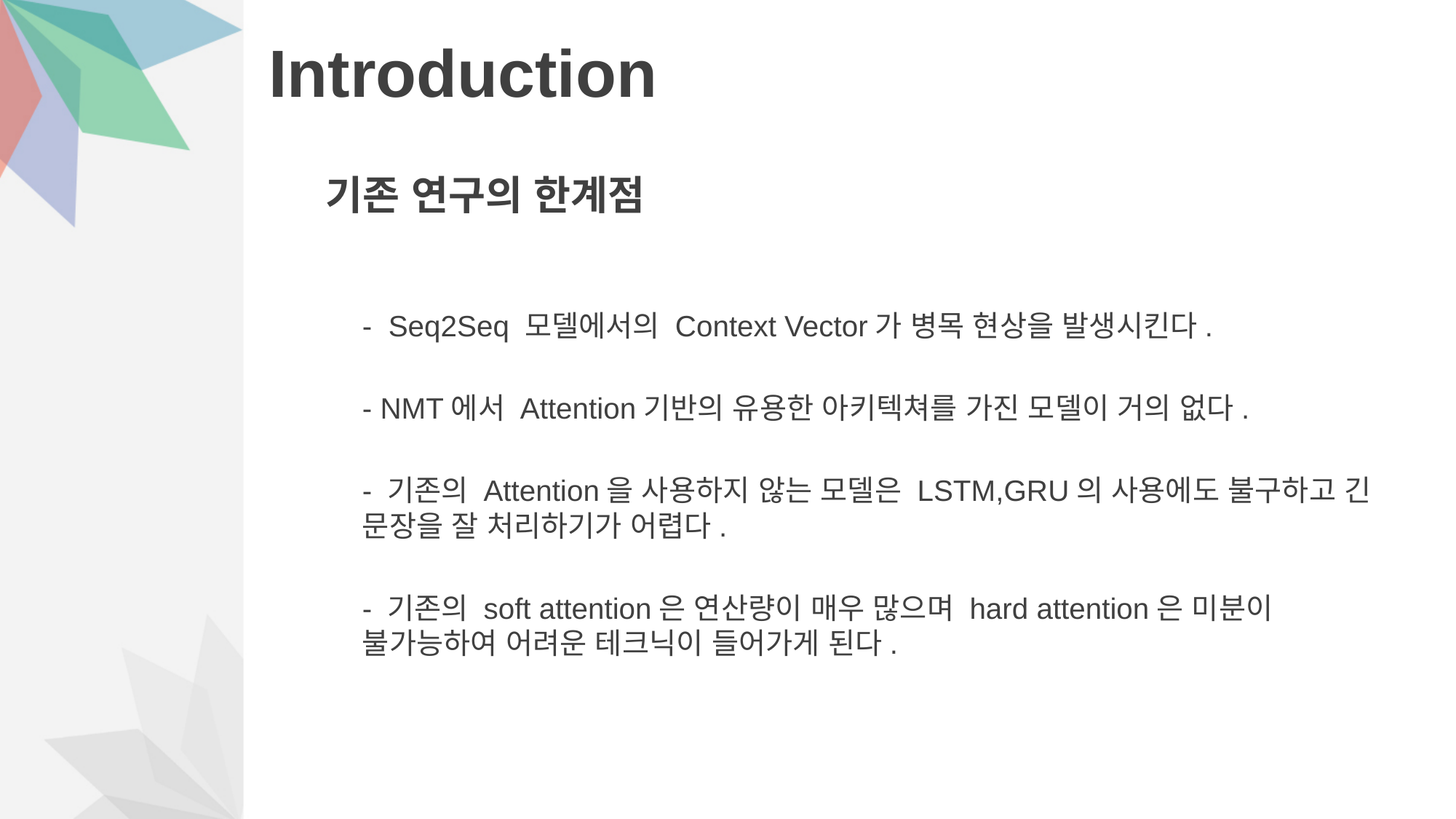

# Introduction
기존 연구의 한계점
-  Seq2Seq 모델에서의 Context Vector가 병목 현상을 발생시킨다.

- NMT에서 Attention기반의 유용한 아키텍쳐를 가진 모델이 거의 없다.

- 기존의 Attention을 사용하지 않는 모델은 LSTM,GRU의 사용에도 불구하고 긴 문장을 잘 처리하기가 어렵다.

- 기존의 soft attention은 연산량이 매우 많으며 hard attention은 미분이 불가능하여 어려운 테크닉이 들어가게 된다.